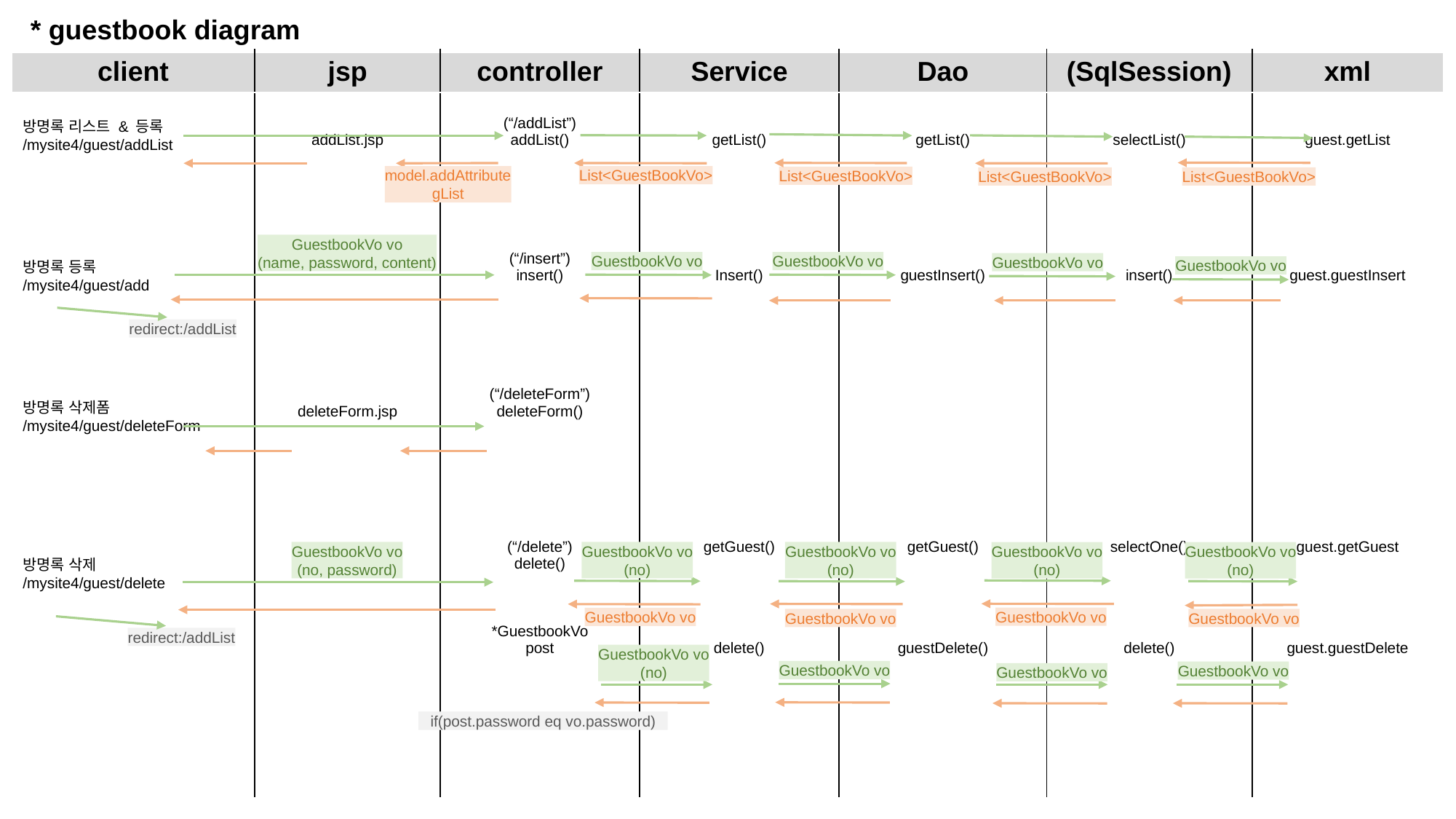

| \* guestbook diagram |  |  |  |  |  |  |
| --- | --- | --- | --- | --- | --- | --- |
| client | jsp | controller | Service | Dao | (SqlSession) | xml |
| 방명록 리스트 & 등록 /mysite4/guest/addList 방명록 등록 /mysite4/guest/add 방명록 삭제폼 /mysite4/guest/deleteForm 방명록 삭제 /mysite4/guest/delete | addList.jsp deleteForm.jsp | (“/addList”) addList() (“/insert”) insert() (“/deleteForm”) deleteForm() (“/delete”) delete() \*GuestbookVo post | getList() Insert() getGuest() delete() | getList() guestInsert() getGuest() guestDelete() | selectList() insert() selectOne() delete() | guest.getList guest.guestInsert guest.getGuest guest.guestDelete |
model.addAttribute
gList
List<GuestBookVo>
List<GuestBookVo>
List<GuestBookVo>
List<GuestBookVo>
GuestbookVo vo
(name, password, content)
GuestbookVo vo
GuestbookVo vo
GuestbookVo vo
GuestbookVo vo
redirect:/addList
GuestbookVo vo
(no)
GuestbookVo vo
(no)
GuestbookVo vo
(no, password)
GuestbookVo vo
(no)
GuestbookVo vo
(no)
GuestbookVo vo
GuestbookVo vo
GuestbookVo vo
GuestbookVo vo
redirect:/addList
GuestbookVo vo
(no)
GuestbookVo vo
GuestbookVo vo
GuestbookVo vo
if(post.password eq vo.password)